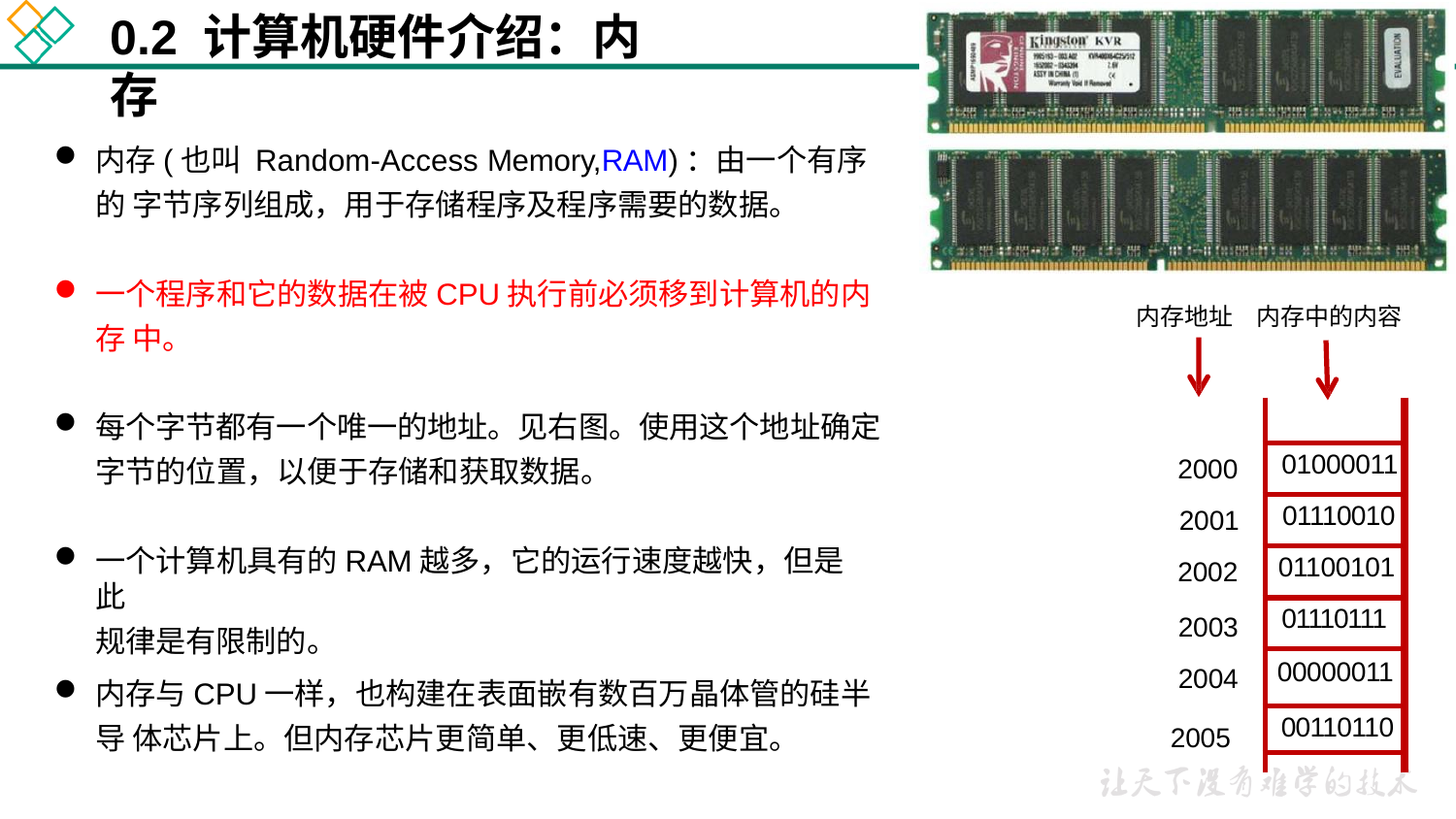

# 0.2 计算机硬件介绍：内存
内存(也叫 Random-Access Memory,RAM)：由一个有序的 字节序列组成，用于存储程序及程序需要的数据。
一个程序和它的数据在被CPU执行前必须移到计算机的内存 中。
内存地址
内存中的内容

|  |
| --- |
| 01000011 |
| 01110010 |
| 01100101 |
| 01110111 |
| 00000011 |
| 00110110 |
|  |
每个字节都有一个唯一的地址。见右图。使用这个地址确定
字节的位置，以便于存储和获取数据。
2000
2001
2002
2003
2004
一个计算机具有的RAM越多，它的运行速度越快，但是此
规律是有限制的。
内存与CPU一样，也构建在表面嵌有数百万晶体管的硅半导 体芯片上。但内存芯片更简单、更低速、更便宜。
2005